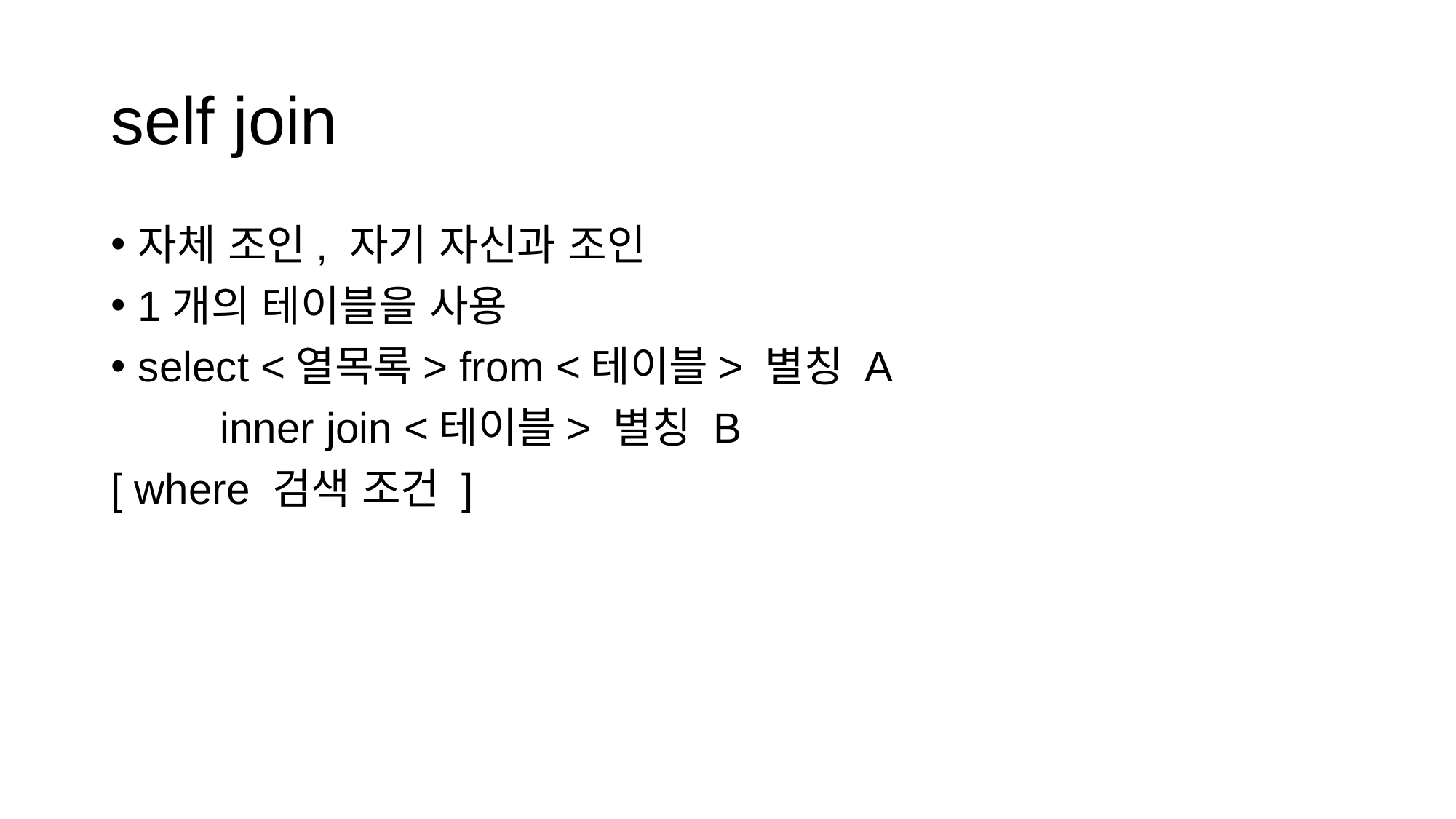

# self join
자체 조인, 자기 자신과 조인
1개의 테이블을 사용
select <열목록> from <테이블> 별칭 A
	inner join <테이블> 별칭 B
[ where 검색 조건 ]